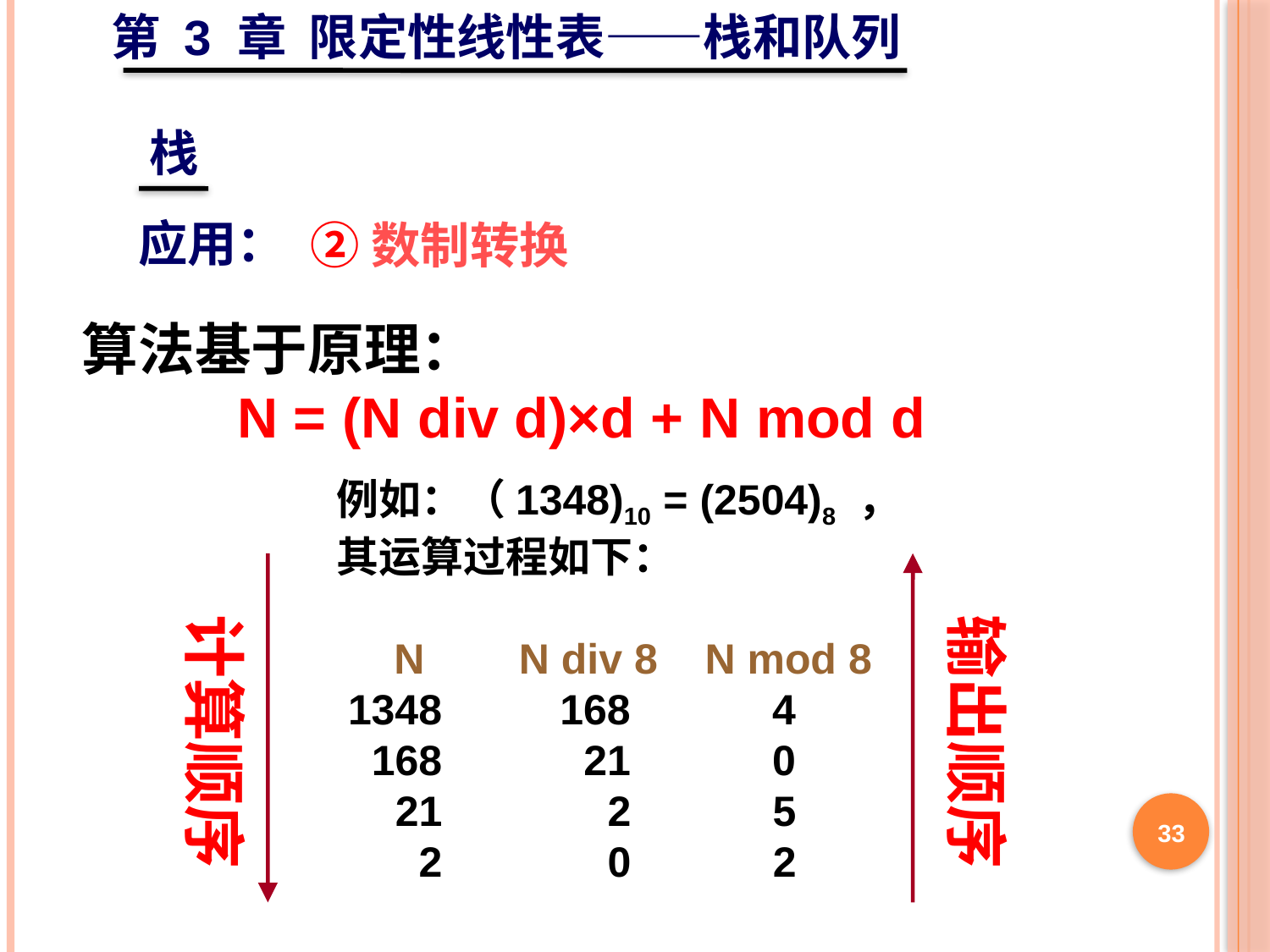

第 3 章  限定性线性表——栈和队列
栈
应用：
②数制转换
算法基于原理：
           N = (N div d)×d + N mod d
例如：（1348)10 = (2504)8 ，
其运算过程如下：
     N        N div 8    N mod 8
 1348          168            4
   168            21            0
     21              2            5
       2              0            2

计算顺序
输出顺序
33